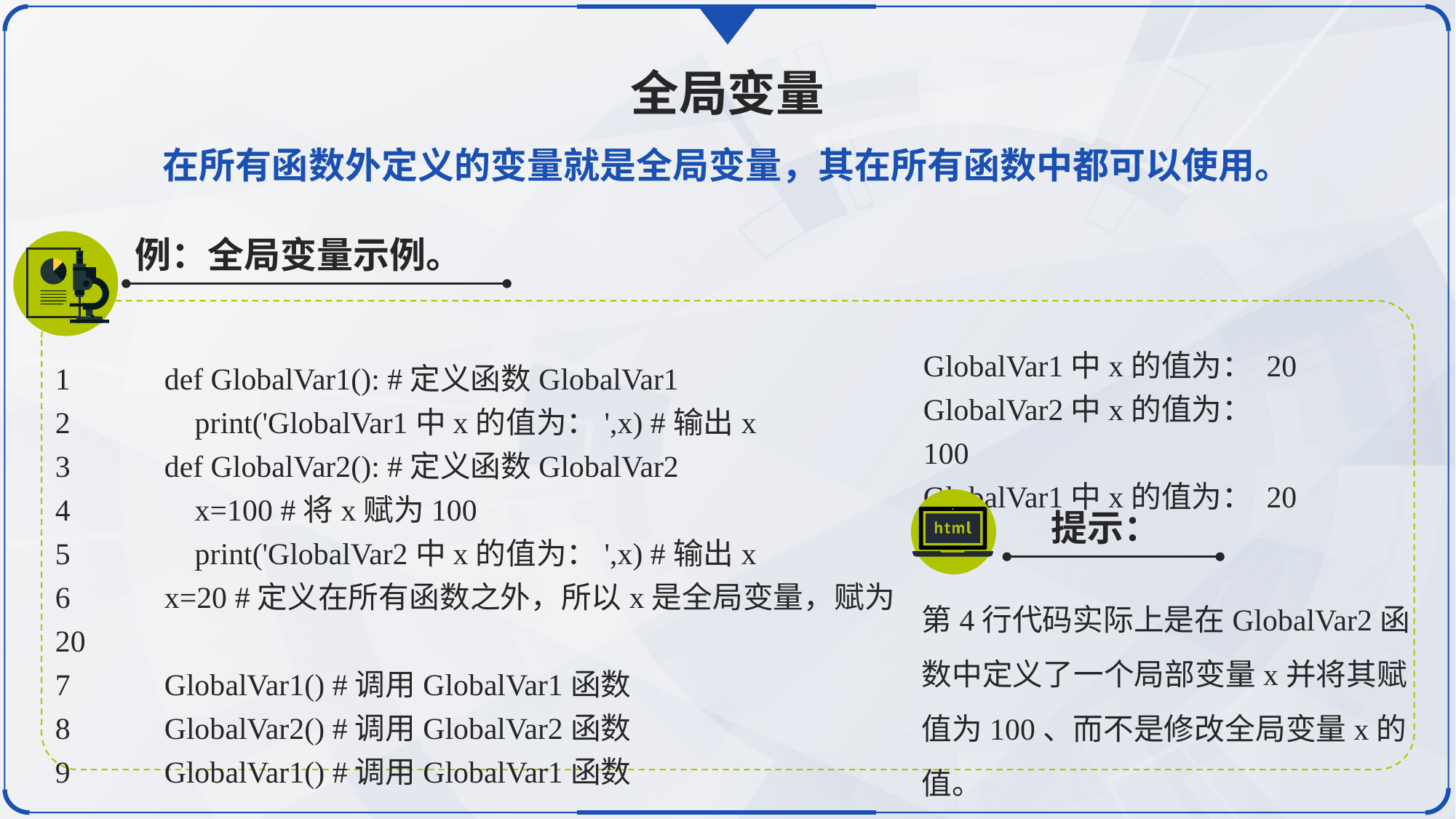

全局变量
在所有函数外定义的变量就是全局变量，其在所有函数中都可以使用。
例：全局变量示例。

GlobalVar1中x的值为： 20
GlobalVar2中x的值为： 100
GlobalVar1中x的值为： 20
1	def GlobalVar1(): #定义函数GlobalVar1
2	    print('GlobalVar1中x的值为：',x) #输出x
3	def GlobalVar2(): #定义函数GlobalVar2
4	    x=100 #将x赋为100
5	    print('GlobalVar2中x的值为：',x) #输出x
6	x=20 #定义在所有函数之外，所以x是全局变量，赋为20
7	GlobalVar1() #调用GlobalVar1函数
8	GlobalVar2() #调用GlobalVar2函数
9	GlobalVar1() #调用GlobalVar1函数

提示：
第4行代码实际上是在GlobalVar2函数中定义了一个局部变量x并将其赋值为100、而不是修改全局变量x的值。